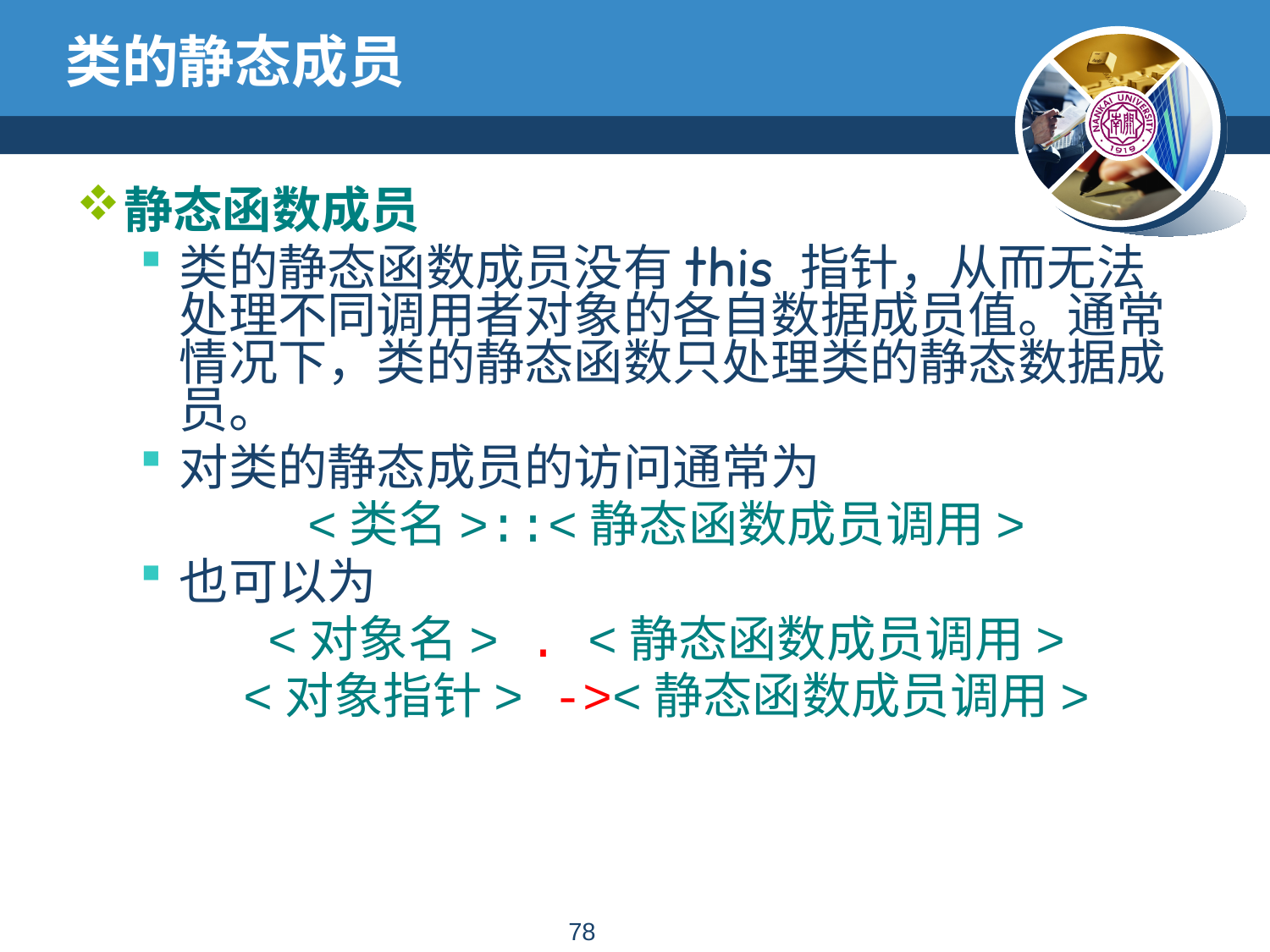

# 类的静态成员
静态函数成员
类的静态函数成员没有this 指针，从而无法处理不同调用者对象的各自数据成员值。通常情况下，类的静态函数只处理类的静态数据成员。
对类的静态成员的访问通常为
<类名>::<静态函数成员调用>
也可以为
<对象名> . <静态函数成员调用>
<对象指针> -><静态函数成员调用>

78